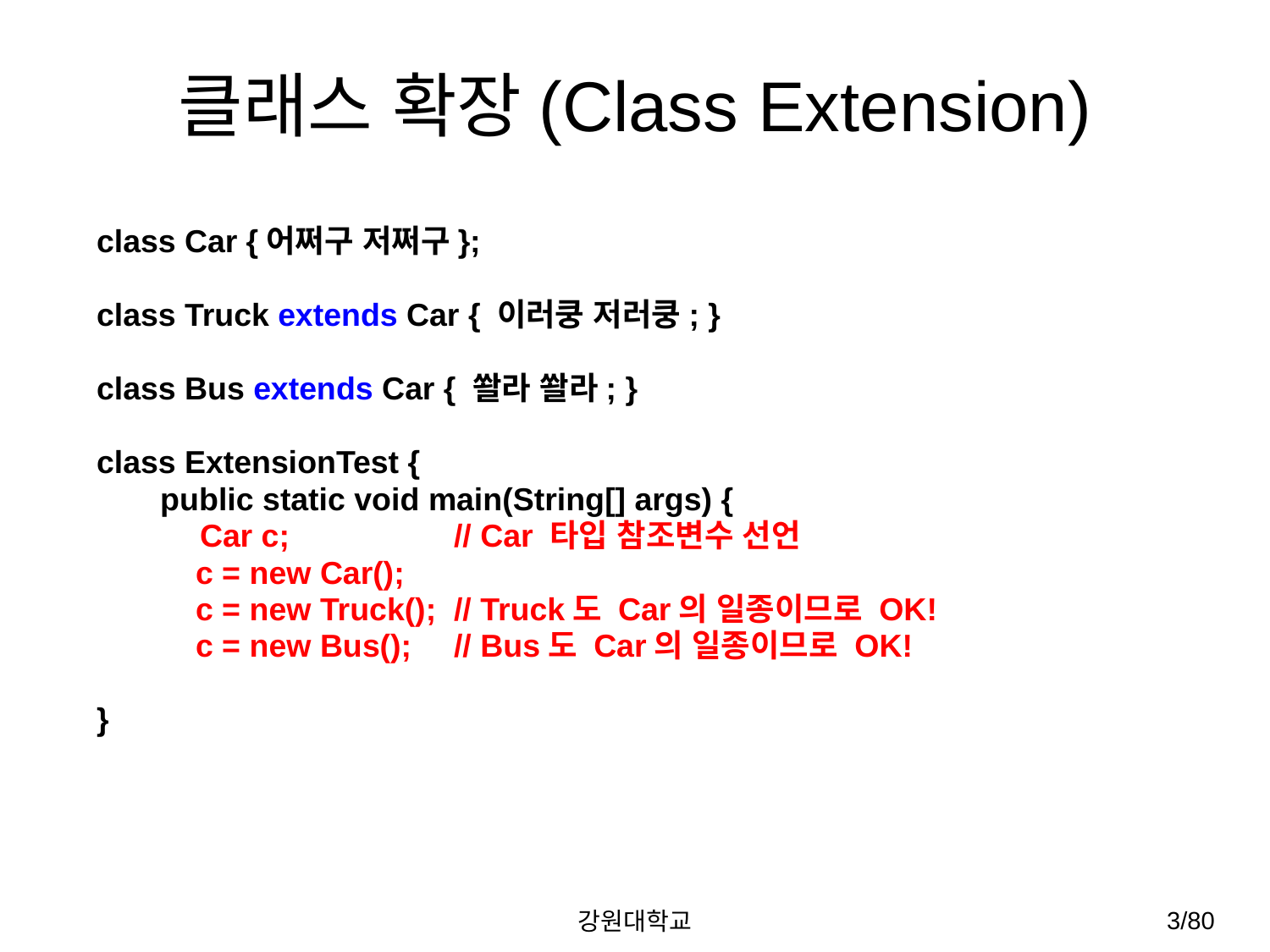

# 클래스 확장(Class Extension)
class Car {어쩌구 저쩌구};

class Truck extends Car { 이러쿵 저러쿵; }

class Bus extends Car { 쏼라 쏼라; }

class ExtensionTest {
public static void main(String[] args) {
	Car c;		// Car 타입 참조변수 선언
    c = new Car();
    c = new Truck();	// Truck도 Car의 일종이므로 OK!
    c = new Bus(); 	// Bus도 Car의 일종이므로 OK!

}
강원대학교